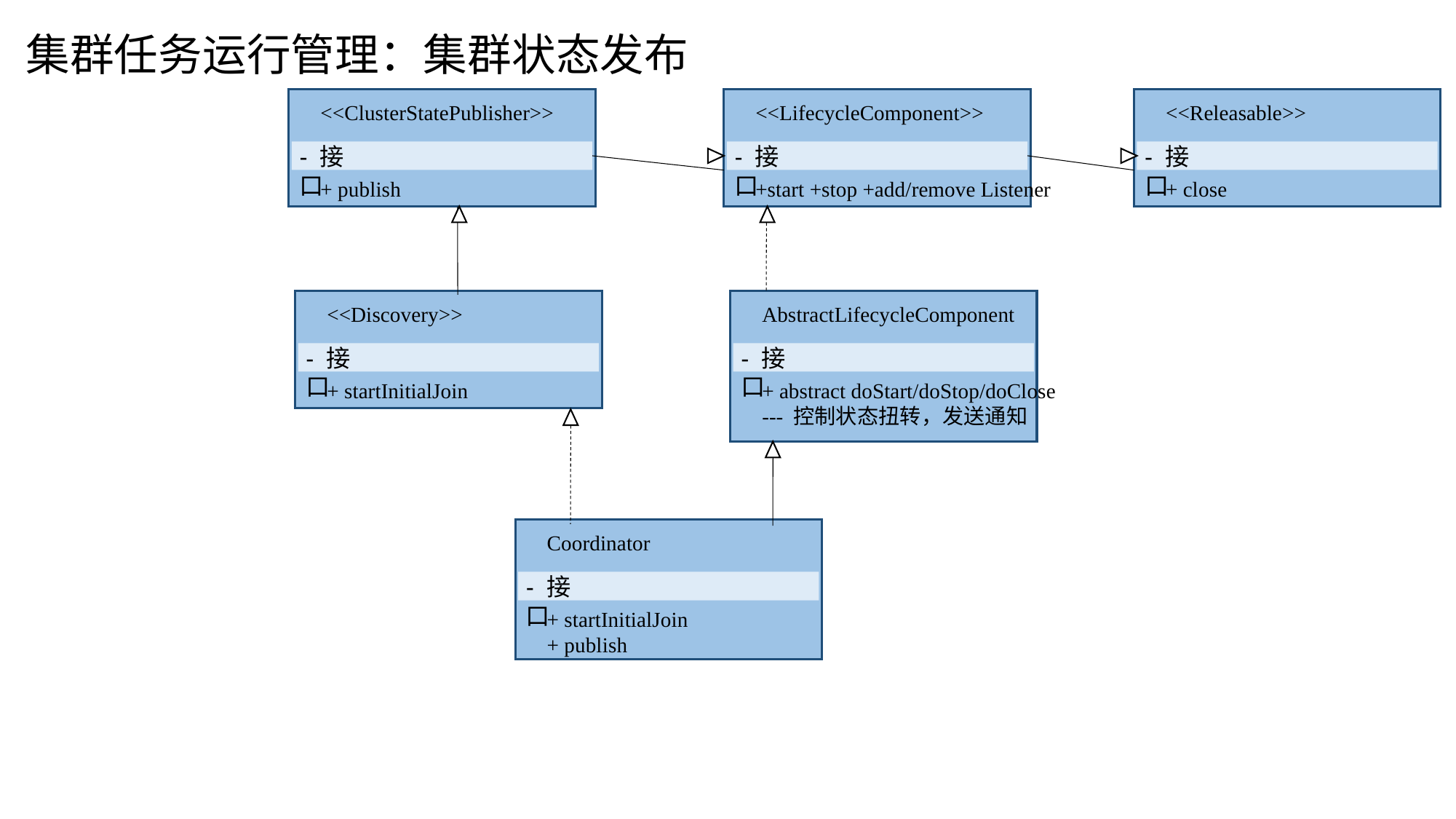

集群任务运行管理：集群状态发布

<<ClusterStatePublisher>>
- 接口

+ publish

<<LifecycleComponent>>
- 接口

+start +stop +add/remove Listener

<<Releasable>>
- 接口

+ close

<<Discovery>>
- 接口

+ startInitialJoin

AbstractLifecycleComponent
- 接口

+ abstract doStart/doStop/doClose
--- 控制状态扭转，发送通知

Coordinator
- 接口

+ startInitialJoin
+ publish